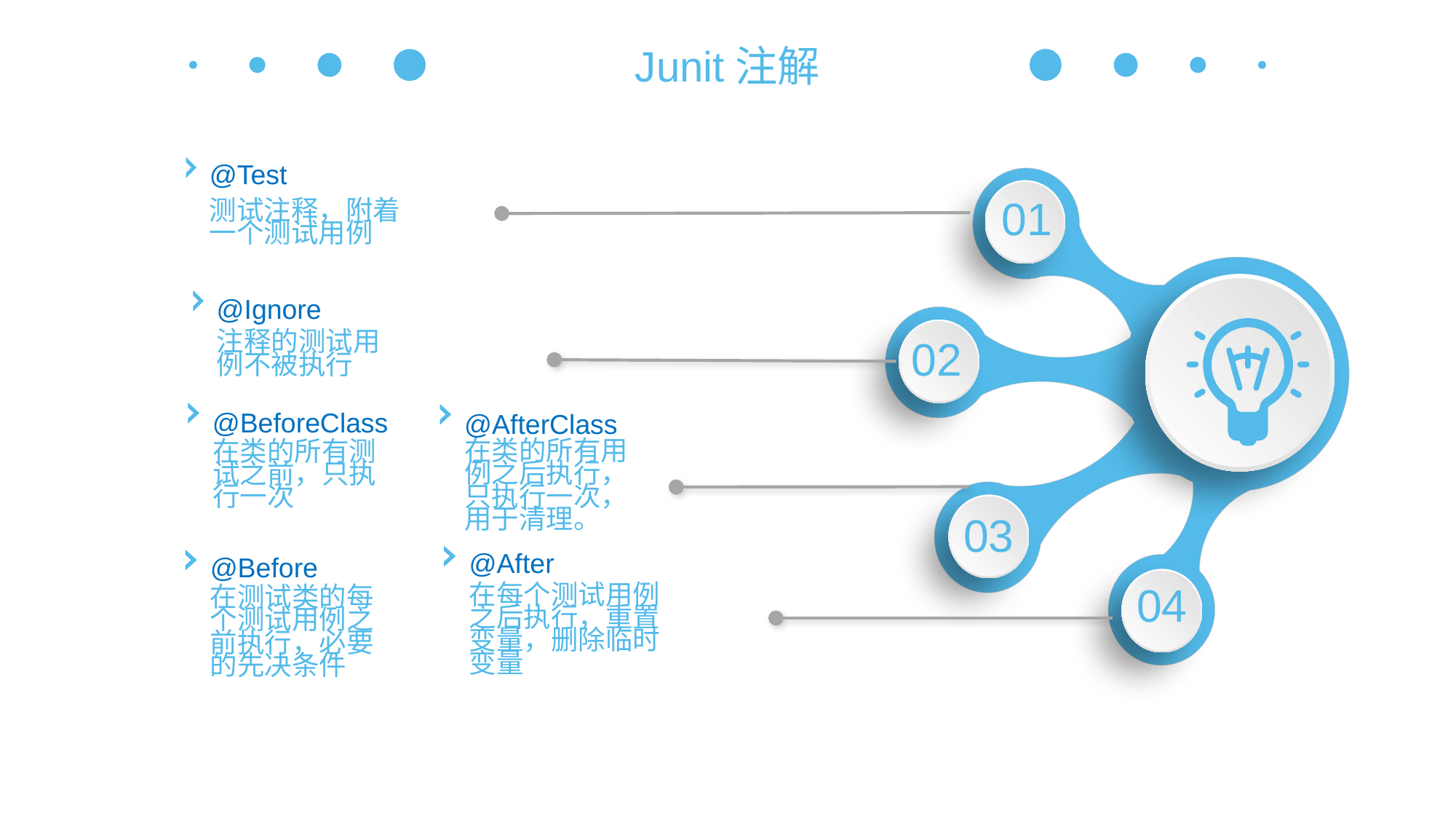

Junit注解

@Test

测试注释，附着一个测试用例

01
2,400

02
Million
03
04
@Ignore

注释的测试用例不被执行
@BeforeClass

在类的所有测试之前，只执行一次
@AfterClass

在类的所有用例之后执行，只执行一次，用于清理。
@After

在每个测试用例之后执行，重置变量，删除临时变量
@Before

在测试类的每个测试用例之前执行，必要的先决条件